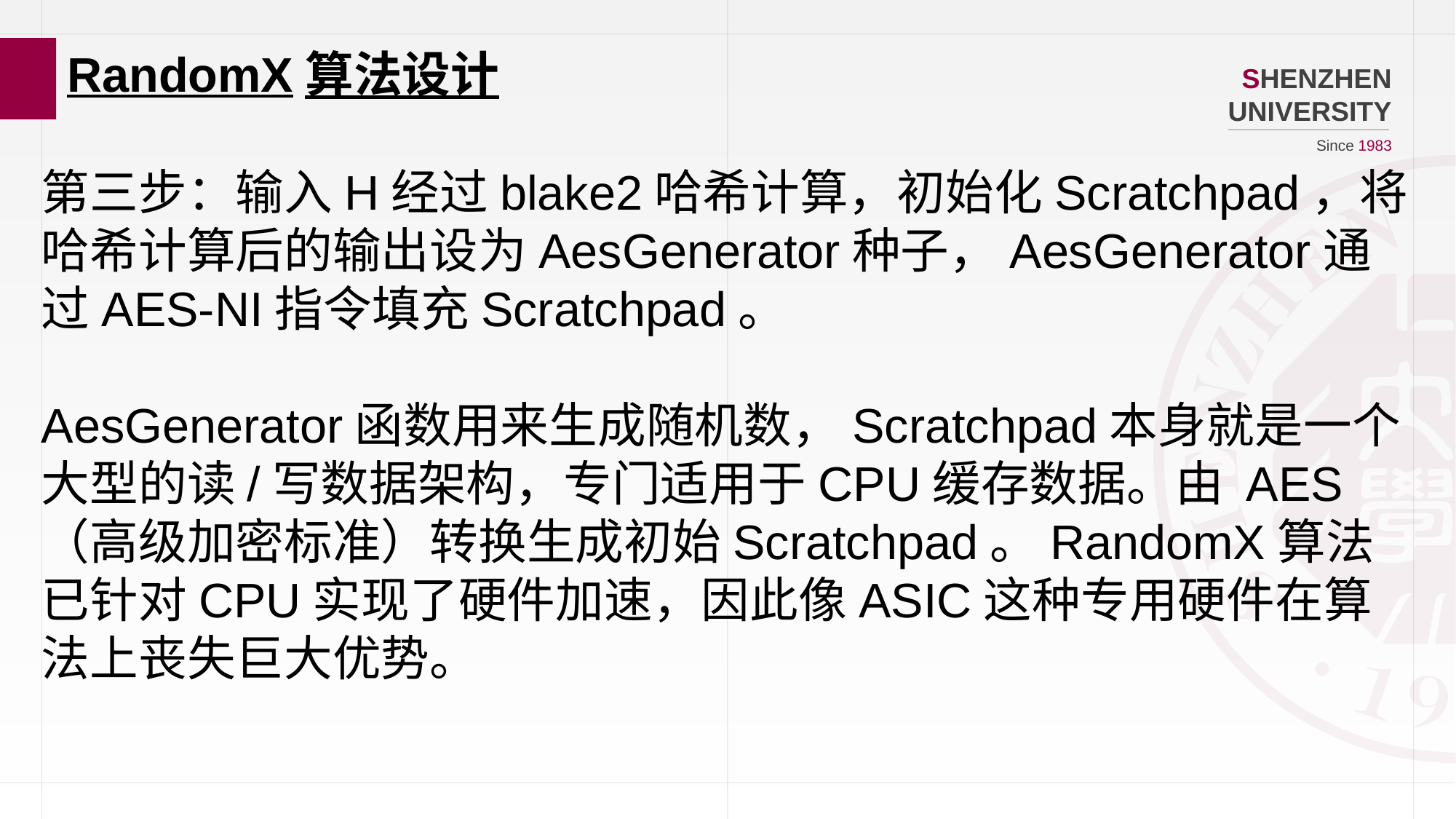

RandomX算法设计
第三步：输入H经过blake2哈希计算，初始化Scratchpad，将哈希计算后的输出设为AesGenerator种子，AesGenerator通过AES-NI指令填充Scratchpad。

AesGenerator函数用来生成随机数，Scratchpad本身就是一个大型的读/写数据架构，专门适用于CPU缓存数据。由 AES（高级加密标准）转换生成初始Scratchpad。RandomX算法已针对CPU实现了硬件加速，因此像ASIC这种专用硬件在算法上丧失巨大优势。

10